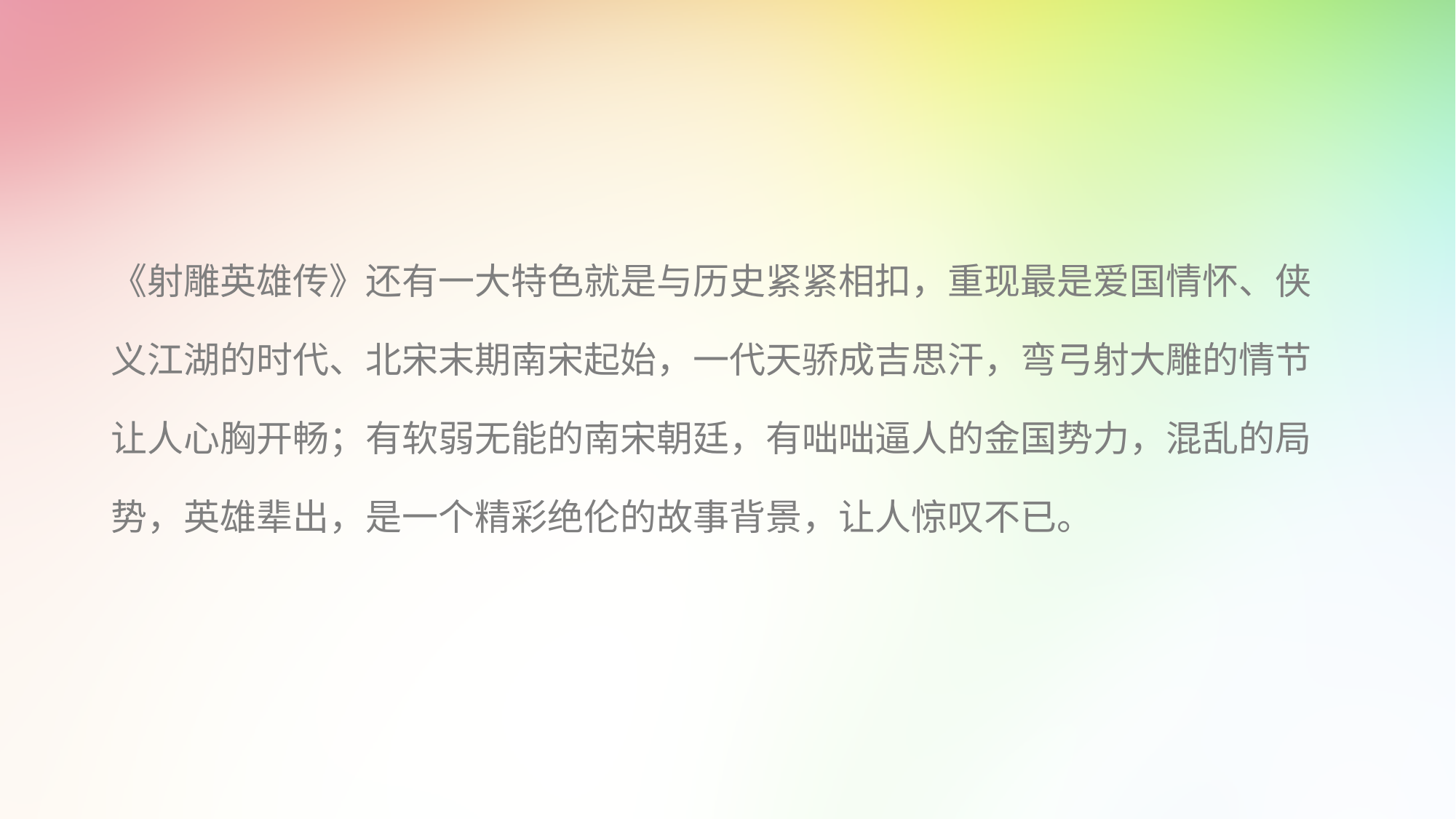

#
《射雕英雄传》还有一大特色就是与历史紧紧相扣，重现最是爱国情怀、侠义江湖的时代、北宋末期南宋起始，一代天骄成吉思汗，弯弓射大雕的情节让人心胸开畅；有软弱无能的南宋朝廷，有咄咄逼人的金国势力，混乱的局势，英雄辈出，是一个精彩绝伦的故事背景，让人惊叹不已。